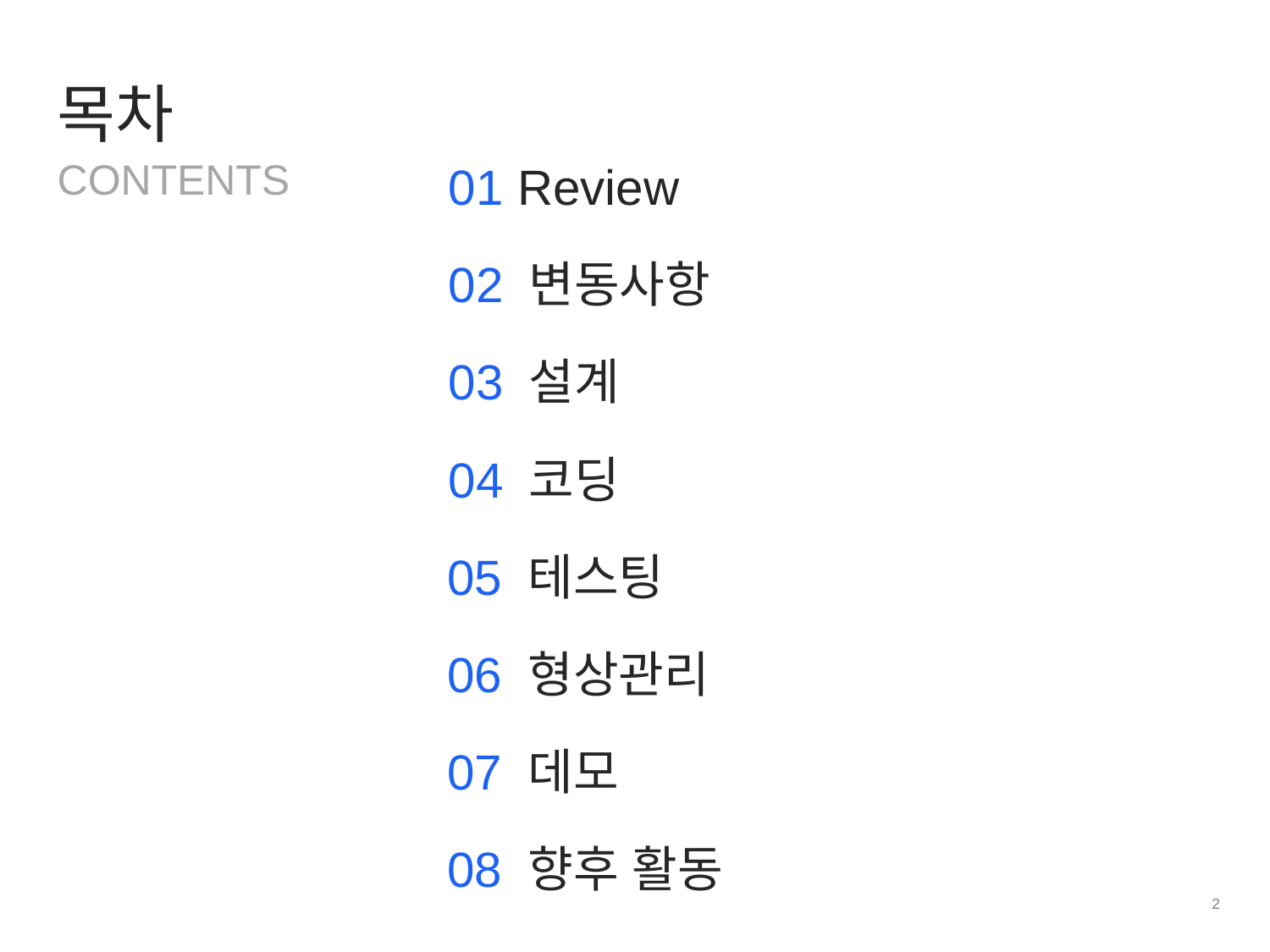

목차
CONTENTS
01 Review
02 변동사항
03 설계
04 코딩
05 테스팅
06 형상관리
07 데모
08 향후 활동